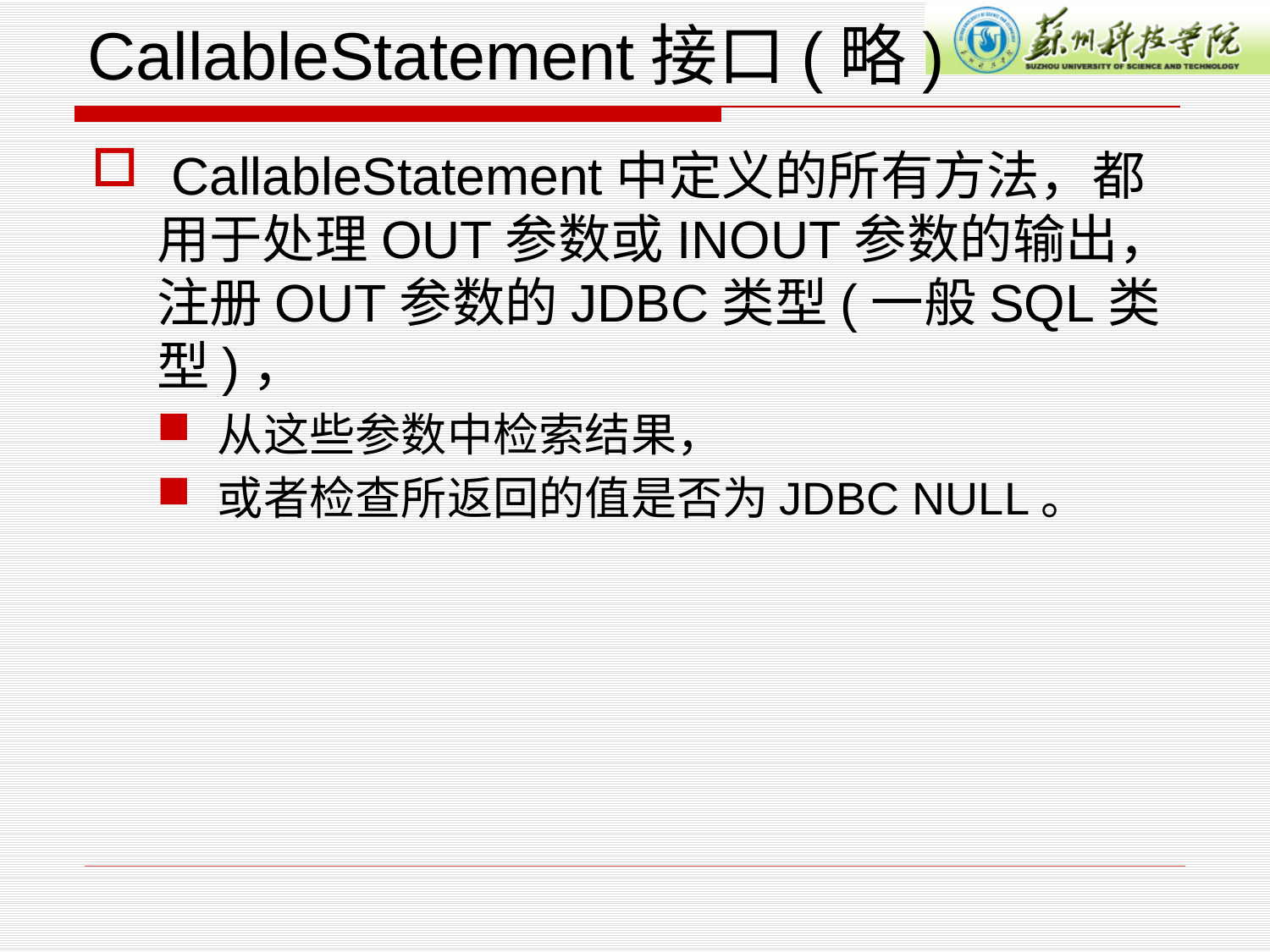

# CallableStatement接口(略)
 CallableStatement中定义的所有方法，都用于处理OUT参数或INOUT参数的输出，注册OUT参数的JDBC类型(一般SQL类型)，
从这些参数中检索结果，
或者检查所返回的值是否为JDBC NULL。